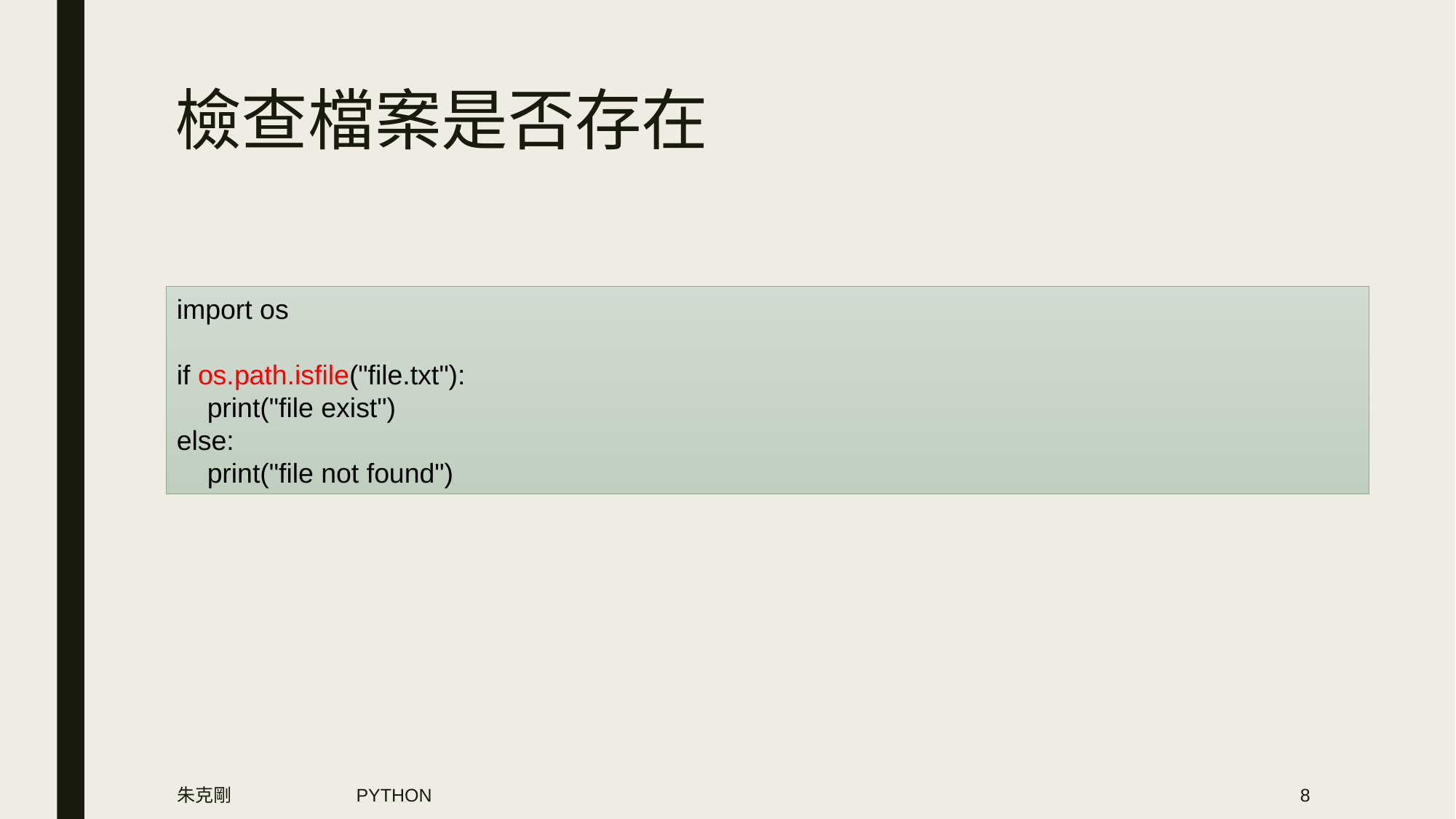

# 檢查檔案是否存在
import os

if os.path.isfile("file.txt"):
    print("file exist")
else:
    print("file not found")
朱克剛
PYTHON
8